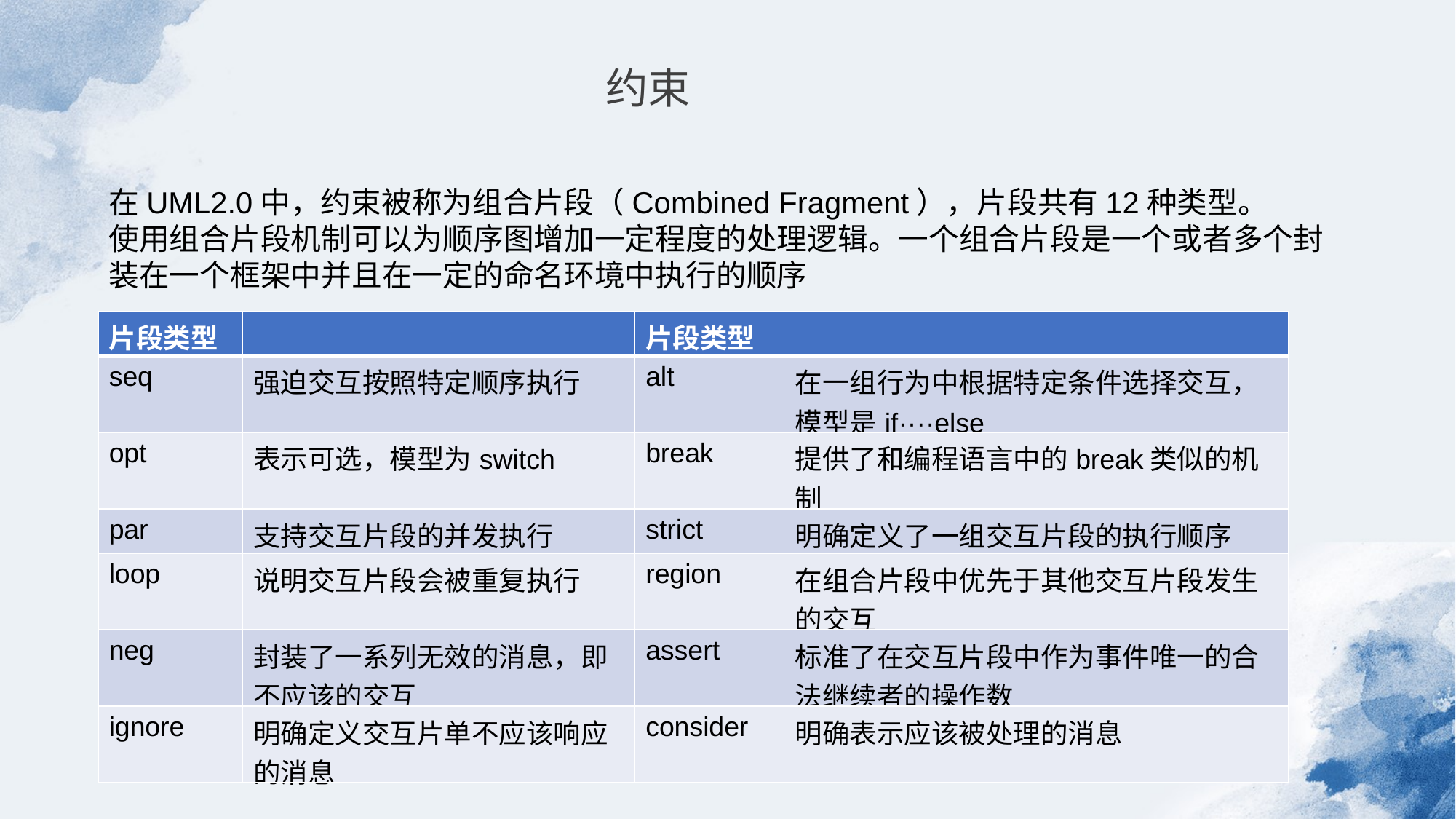

约束

在UML2.0中，约束被称为组合片段（Combined Fragment），片段共有12种类型。
使用组合片段机制可以为顺序图增加一定程度的处理逻辑。一个组合片段是一个或者多个封装在一个框架中并且在一定的命名环境中执行的顺序
| 片段类型 |  | 片段类型 |  |
| --- | --- | --- | --- |
| seq | 强迫交互按照特定顺序执行 | alt | 在一组行为中根据特定条件选择交互，模型是if····else |
| opt | 表示可选，模型为switch | break | 提供了和编程语言中的break类似的机制 |
| par | 支持交互片段的并发执行 | strict | 明确定义了一组交互片段的执行顺序 |
| loop | 说明交互片段会被重复执行 | region | 在组合片段中优先于其他交互片段发生的交互 |
| neg | 封装了一系列无效的消息，即不应该的交互 | assert | 标准了在交互片段中作为事件唯一的合法继续者的操作数 |
| ignore | 明确定义交互片单不应该响应的消息 | consider | 明确表示应该被处理的消息 |